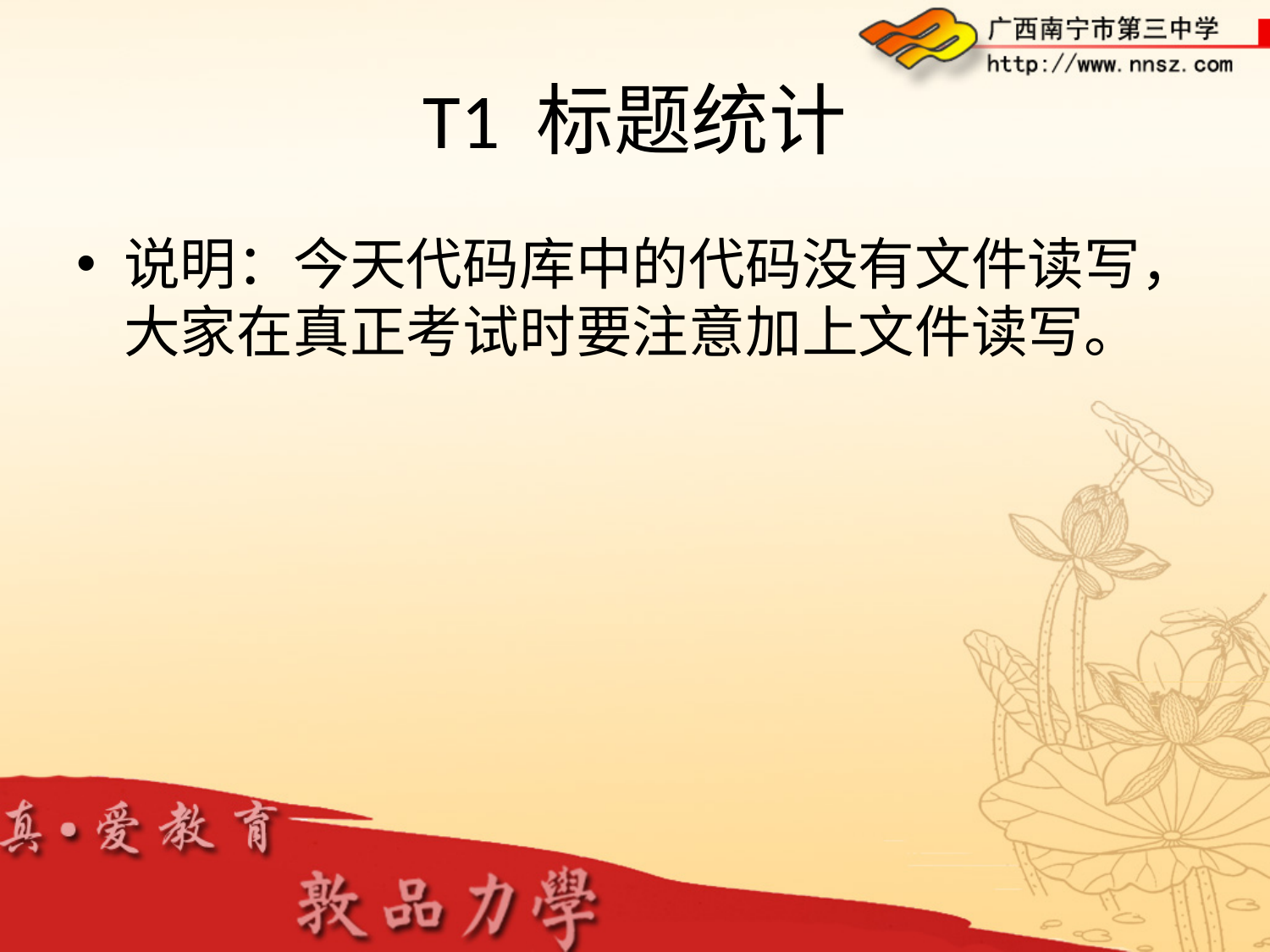

# T1 标题统计
说明：今天代码库中的代码没有文件读写，大家在真正考试时要注意加上文件读写。